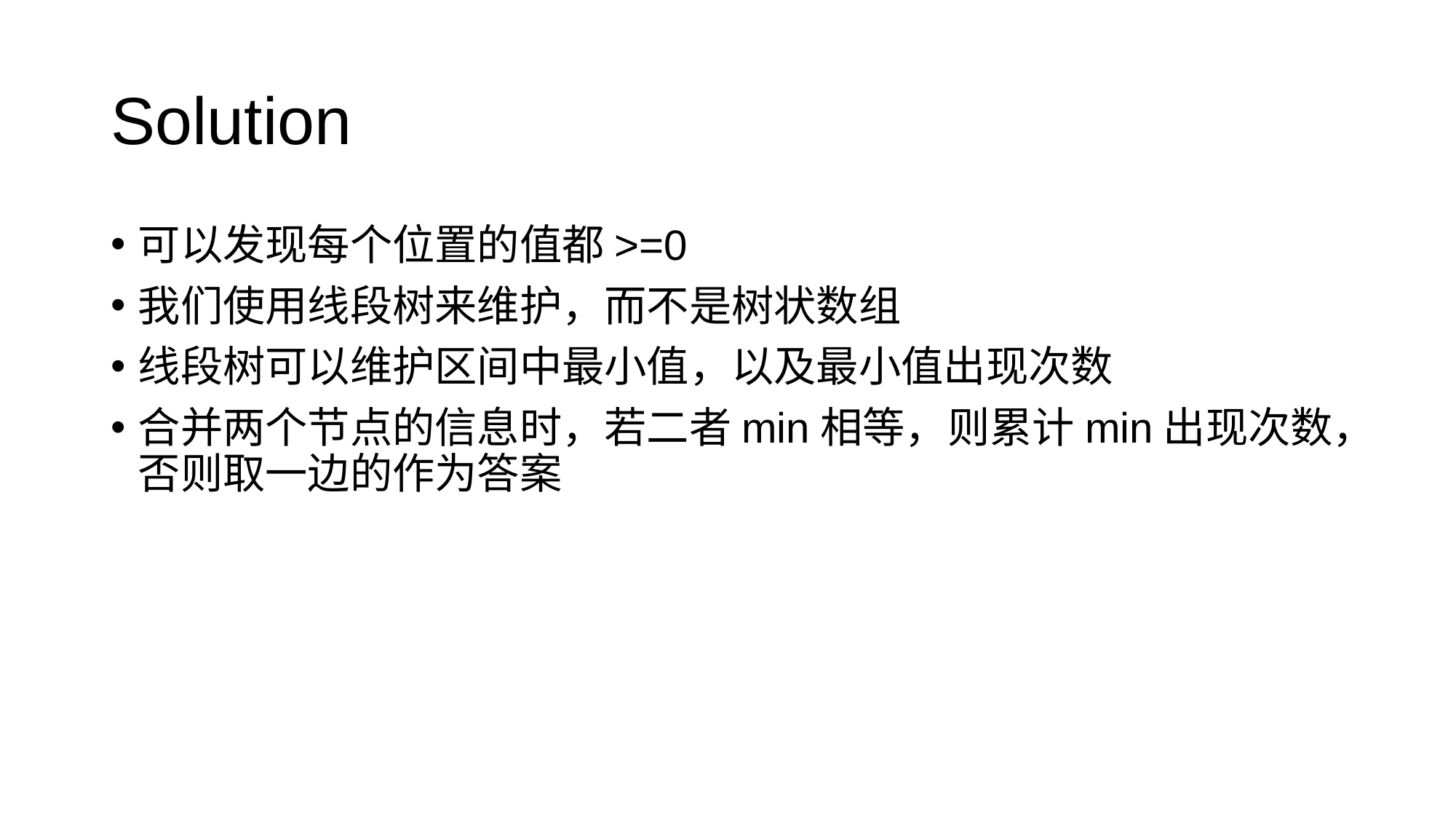

# Solution
可以发现每个位置的值都>=0
我们使用线段树来维护，而不是树状数组
线段树可以维护区间中最小值，以及最小值出现次数
合并两个节点的信息时，若二者min相等，则累计min出现次数，否则取一边的作为答案